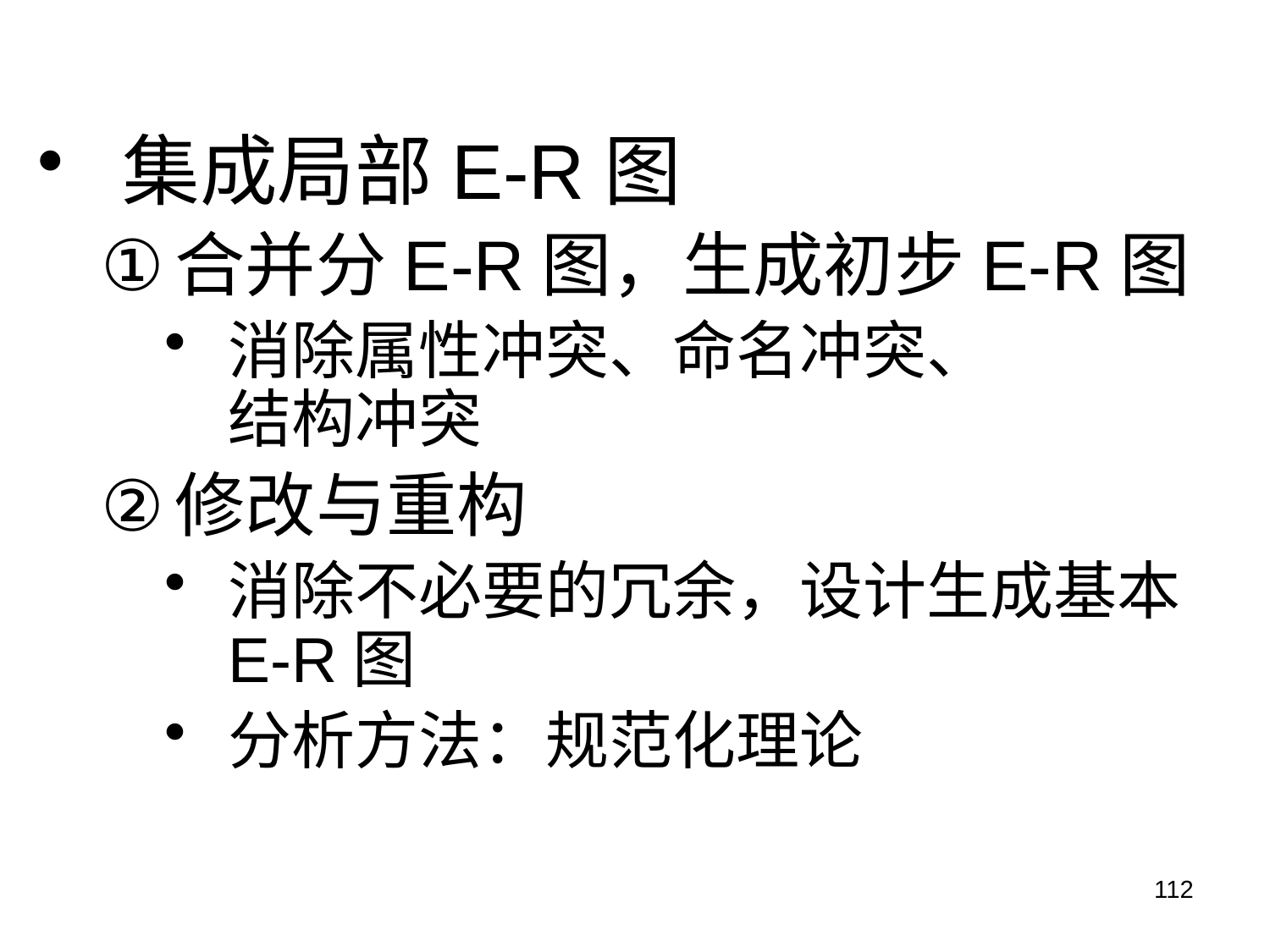

集成局部E-R图
合并分E-R图，生成初步E-R图
消除属性冲突、命名冲突、
结构冲突
修改与重构
消除不必要的冗余，设计生成基本E-R图
分析方法：规范化理论

112